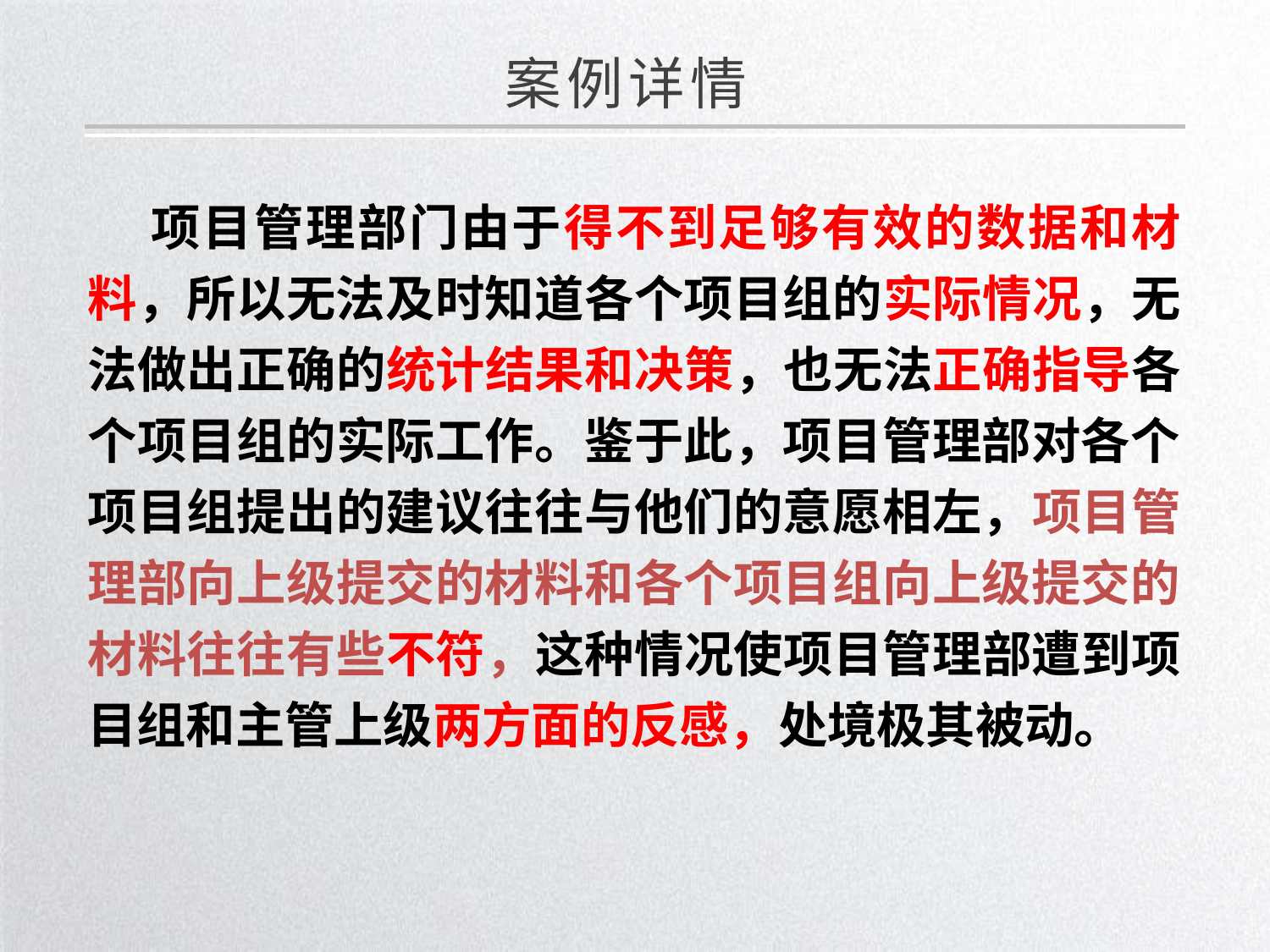

案例详情
项目管理部门由于得不到足够有效的数据和材料，所以无法及时知道各个项目组的实际情况，无法做出正确的统计结果和决策，也无法正确指导各个项目组的实际工作。鉴于此，项目管理部对各个项目组提出的建议往往与他们的意愿相左，项目管理部向上级提交的材料和各个项目组向上级提交的材料往往有些不符，这种情况使项目管理部遭到项目组和主管上级两方面的反感，处境极其被动。